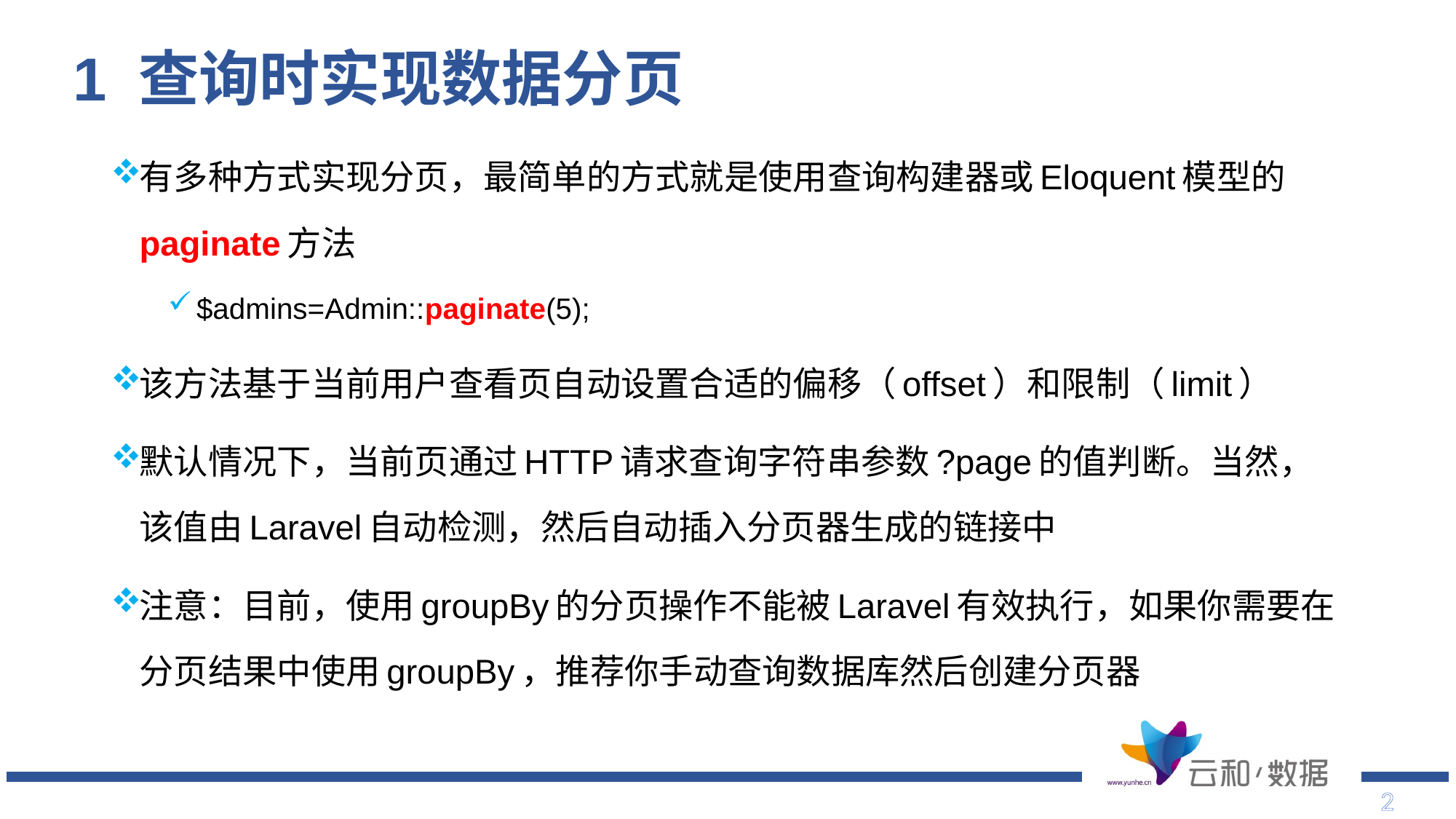

# 1 查询时实现数据分页
有多种方式实现分页，最简单的方式就是使用查询构建器或Eloquent模型的paginate方法
$admins=Admin::paginate(5);
该方法基于当前用户查看页自动设置合适的偏移（offset）和限制（limit）
默认情况下，当前页通过HTTP请求查询字符串参数?page的值判断。当然，该值由Laravel自动检测，然后自动插入分页器生成的链接中
注意：目前，使用groupBy的分页操作不能被Laravel有效执行，如果你需要在分页结果中使用groupBy，推荐你手动查询数据库然后创建分页器